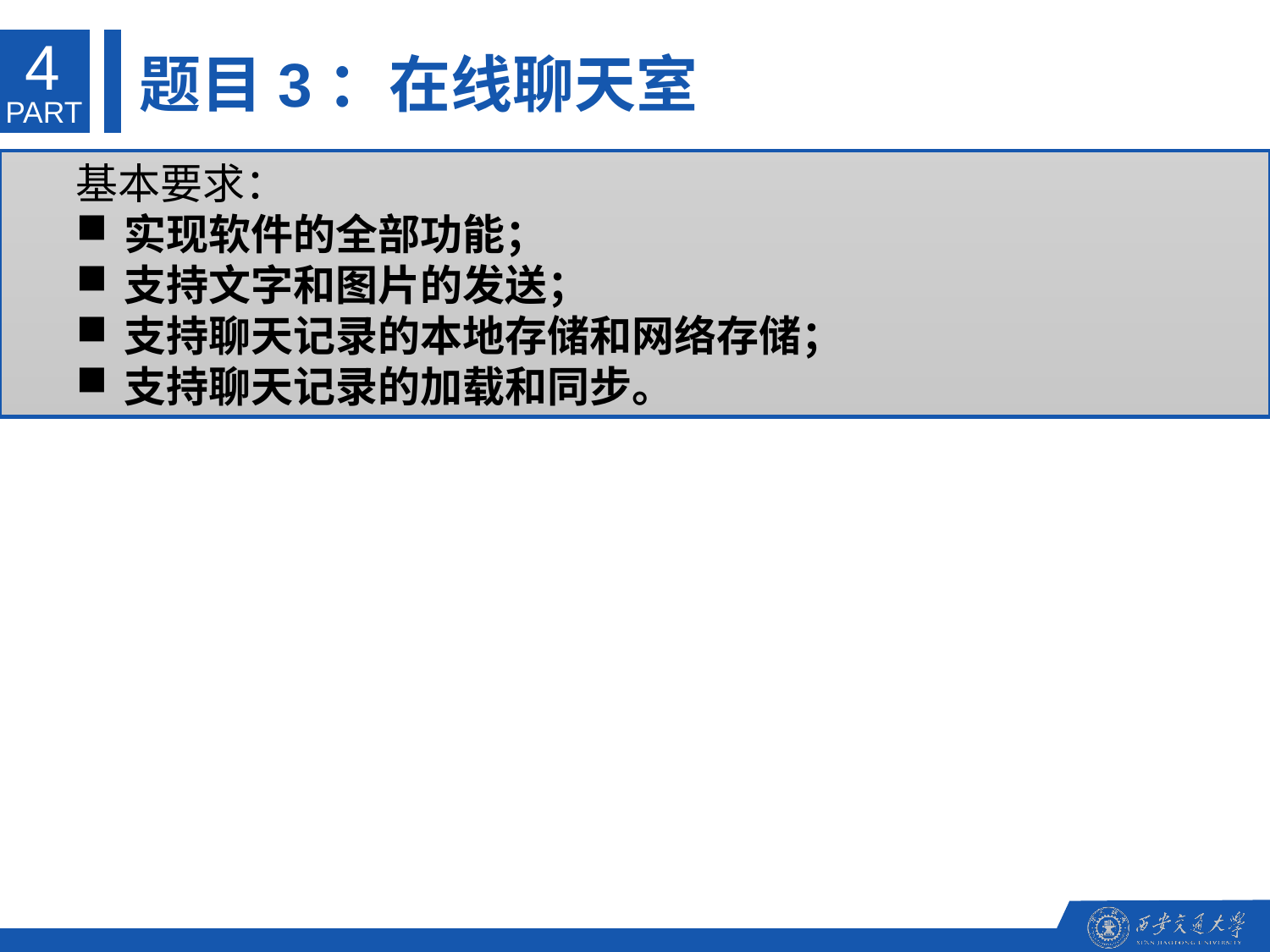

4
题目3：在线聊天室
PART
基本要求：
实现软件的全部功能；
支持文字和图片的发送；
支持聊天记录的本地存储和网络存储；
支持聊天记录的加载和同步。